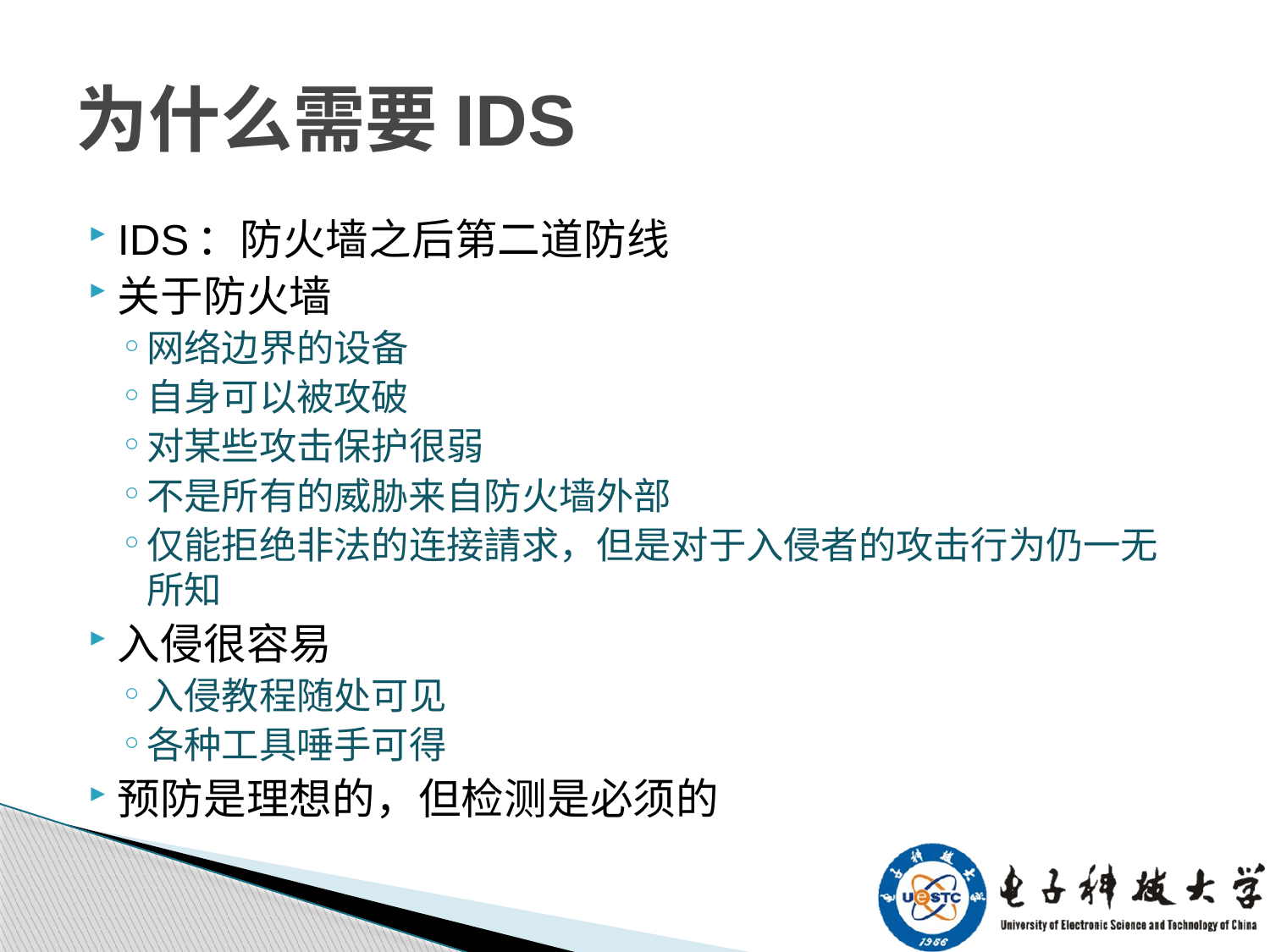

# 为什么需要IDS
IDS：防火墙之后第二道防线
关于防火墙
网络边界的设备
自身可以被攻破
对某些攻击保护很弱
不是所有的威胁来自防火墙外部
仅能拒绝非法的连接請求，但是对于入侵者的攻击行为仍一无所知
入侵很容易
入侵教程随处可见
各种工具唾手可得
预防是理想的，但检测是必须的
191